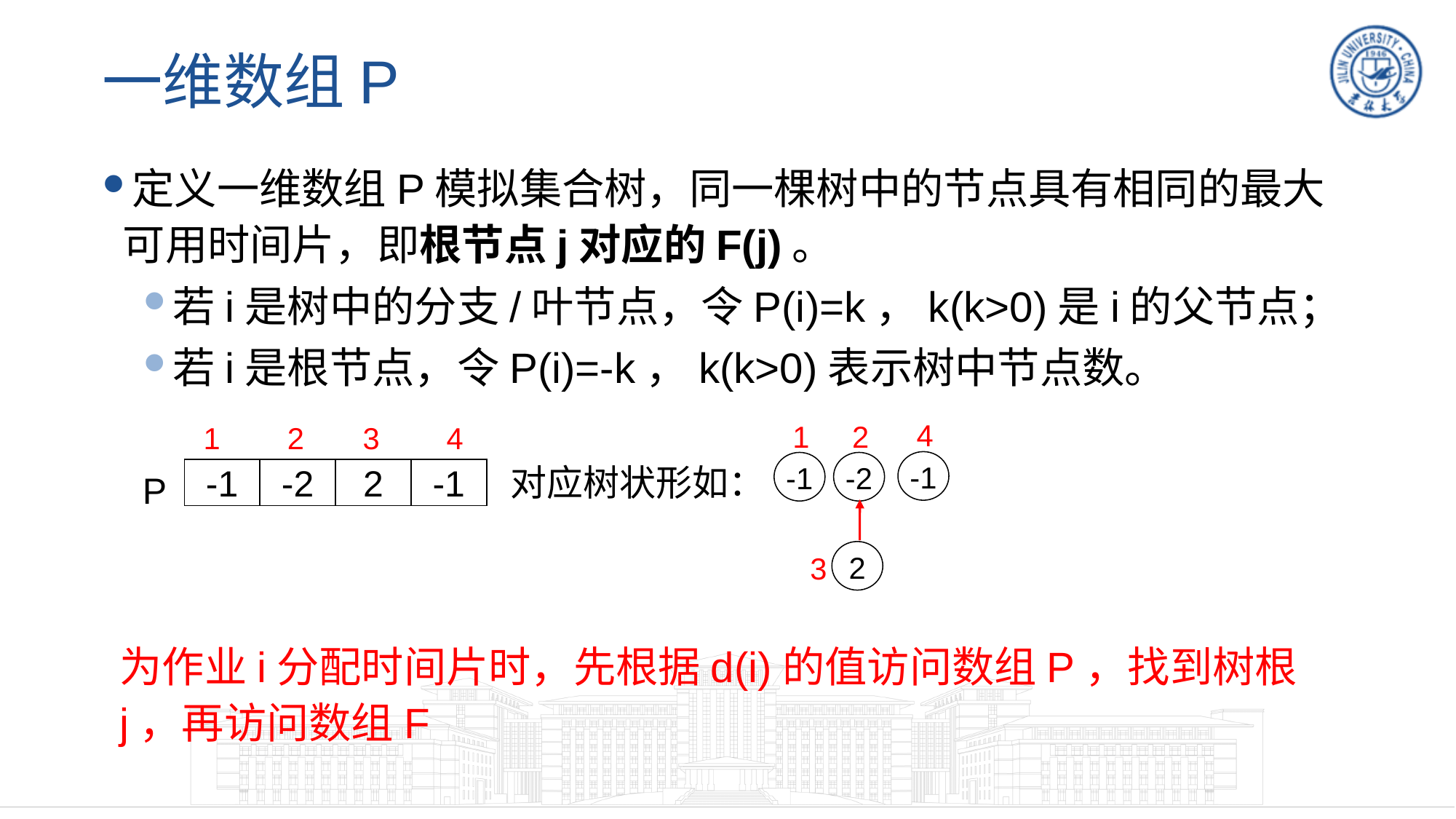

# 一维数组P
定义一维数组P模拟集合树，同一棵树中的节点具有相同的最大可用时间片，即根节点j对应的F(j)。
若i是树中的分支/叶节点，令P(i)=k，k(k>0)是i的父节点；
若i是根节点，令P(i)=-k，k(k>0)表示树中节点数。

1        2       3        4
4
-1
1
-1
2
-2
对应树状形如：
P
-1
-2
2
-1

2
3
为作业i分配时间片时，先根据d(i)的值访问数组P，找到树根j，再访问数组F
30